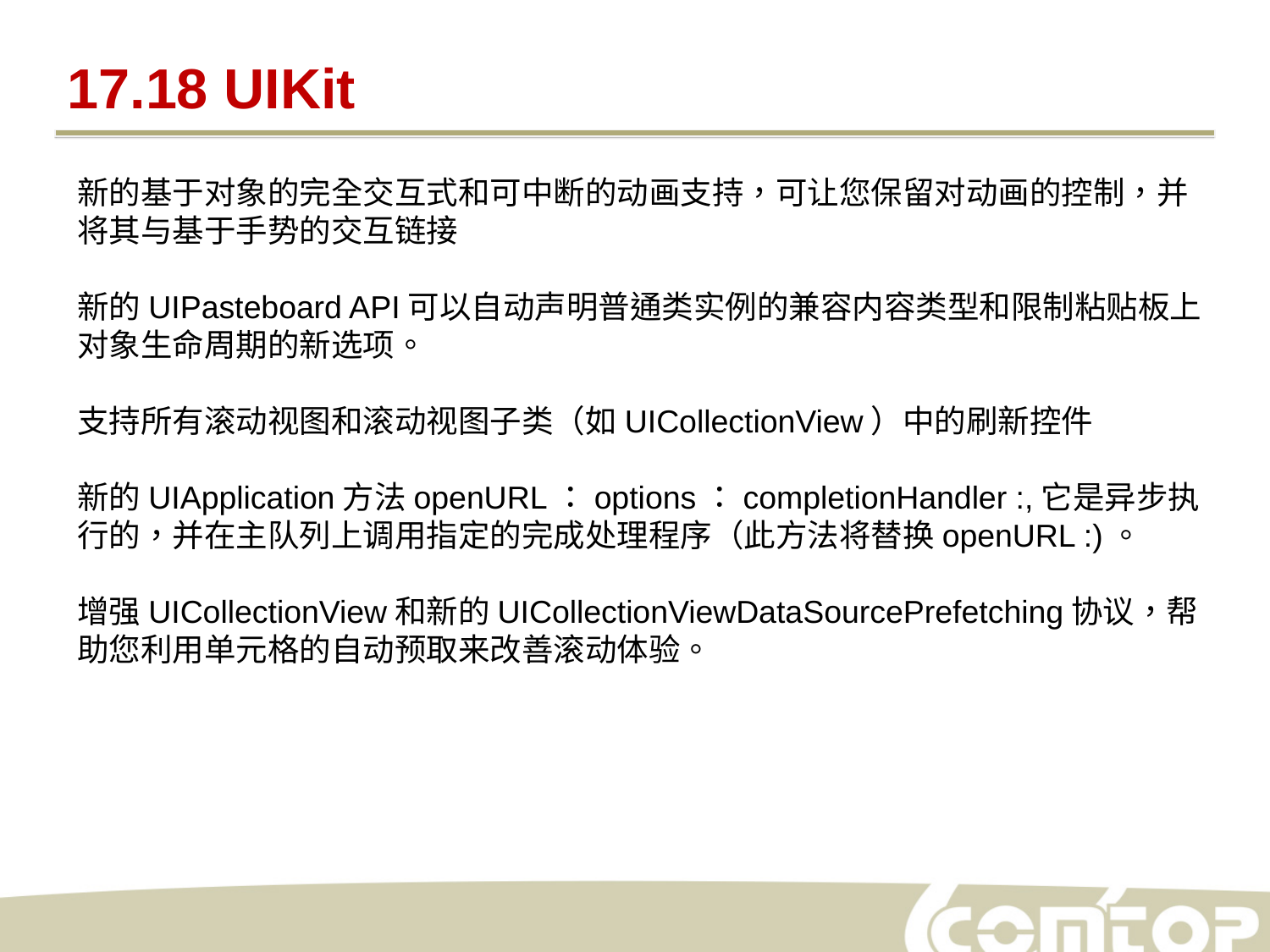

17.18 UIKit

新的基于对象的完全交互式和可中断的动画支持，可让您保留对动画的控制，并将其与基于手势的交互链接

新的UIPasteboard API可以自动声明普通类实例的兼容内容类型和限制粘贴板上对象生命周期的新选项。

支持所有滚动视图和滚动视图子类（如UICollectionView）中的刷新控件

新的UIApplication方法openURL：options：completionHandler :,它是异步执行的，并在主队列上调用指定的完成处理程序（此方法将替换openURL :)。

增强UICollectionView和新的UICollectionViewDataSourcePrefetching协议，帮助您利用单元格的自动预取来改善滚动体验。